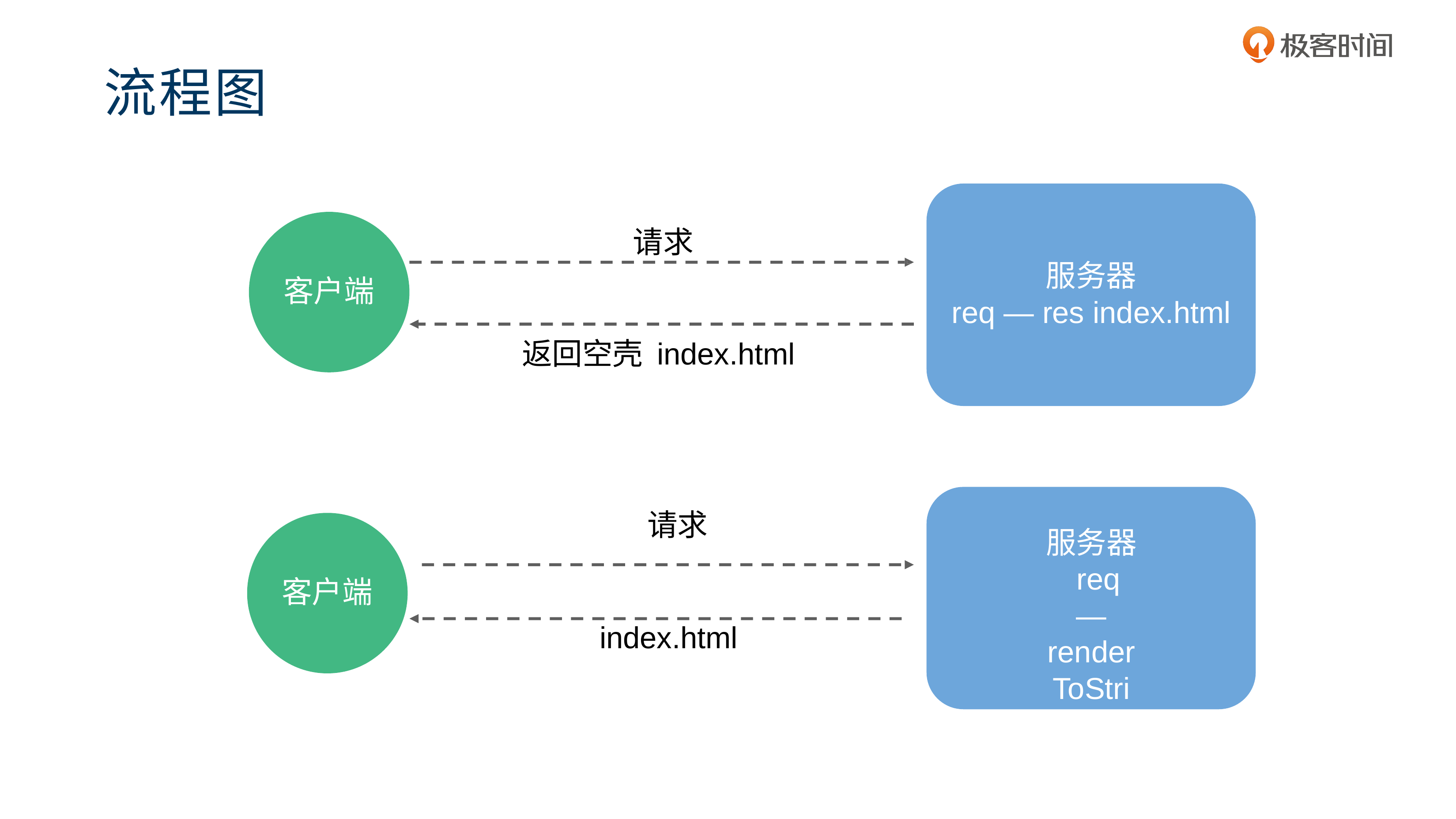

# 流程图

请求
服务器
req — res index.html

客户端

返回空壳 index.html

请求

服务器  req —
renderToString(ap
p) — res index.html

客户端

index.html